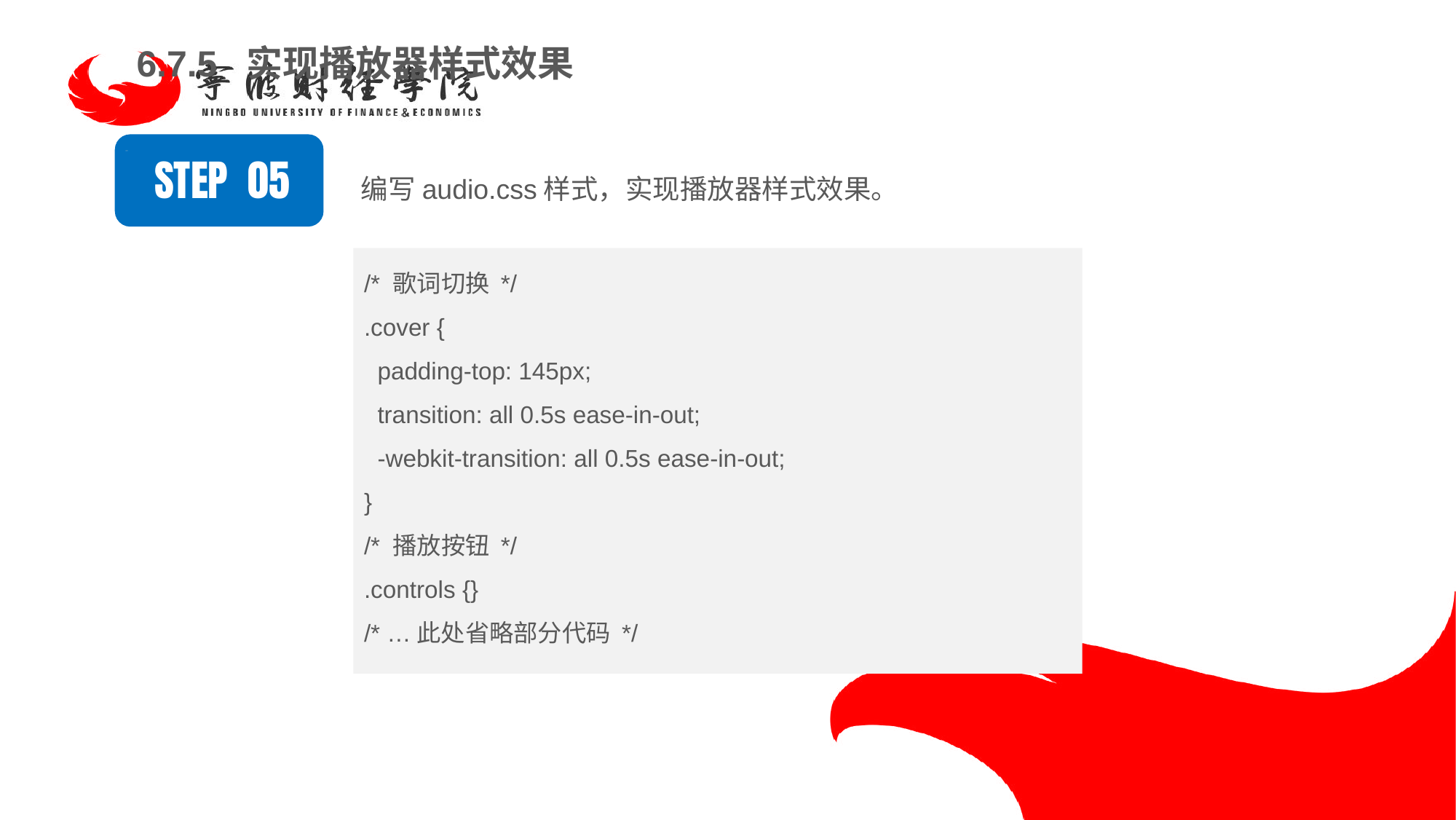

6.7.5  实现播放器样式效果

编写audio.css样式，实现播放器样式效果。
STEP  05

/* 歌词切换 */
.cover {
  padding-top: 145px;
  transition: all 0.5s ease-in-out;
  -webkit-transition: all 0.5s ease-in-out;
}
/* 播放按钮 */
.controls {}
/* …此处省略部分代码 */